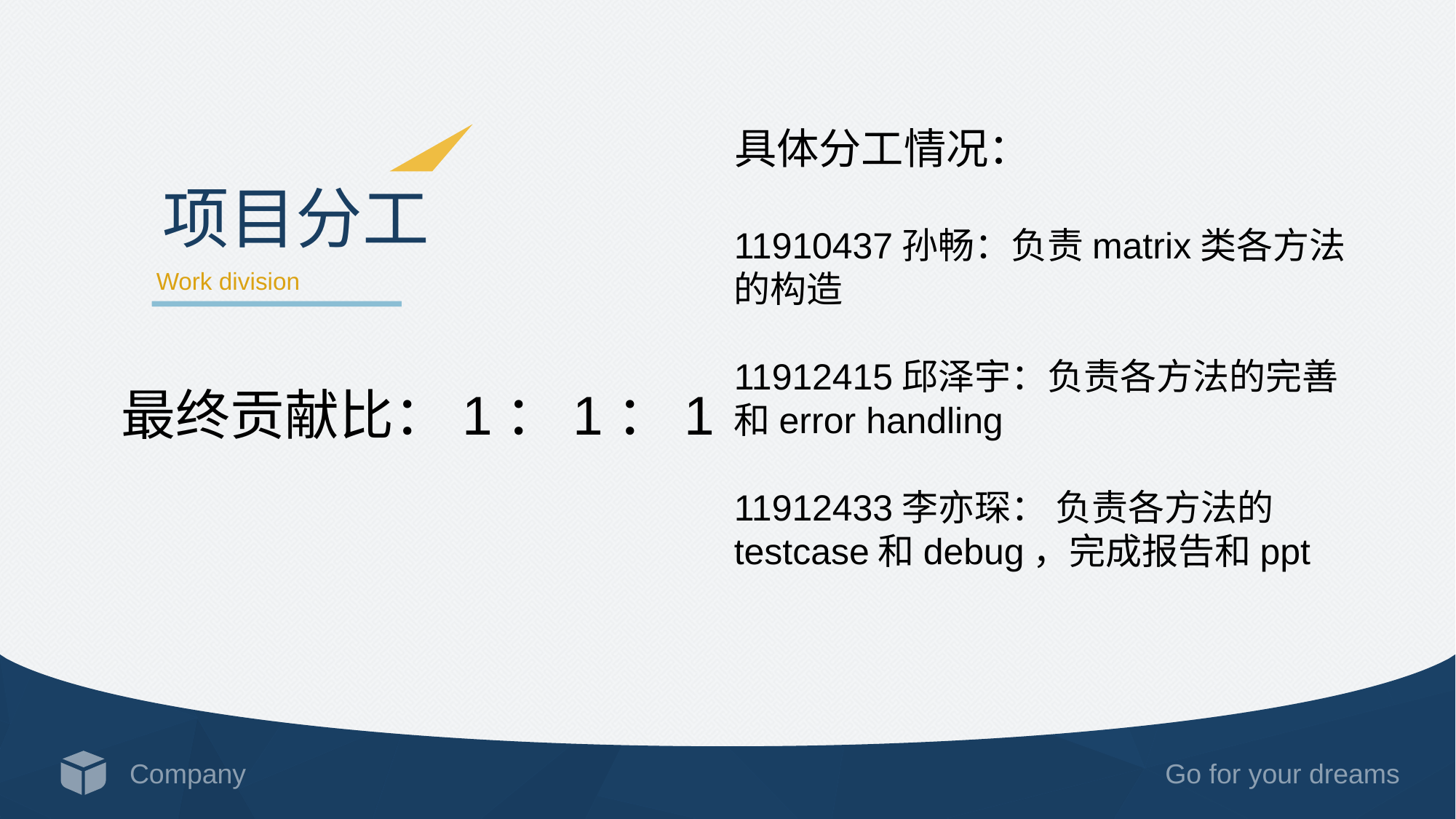

具体分工情况：
项目分工
11910437孙畅：负责matrix类各方法的构造

11912415邱泽宇：负责各方法的完善和error handling

11912433李亦琛： 负责各方法的testcase和debug，完成报告和ppt
Work division

最终贡献比：1：1：1